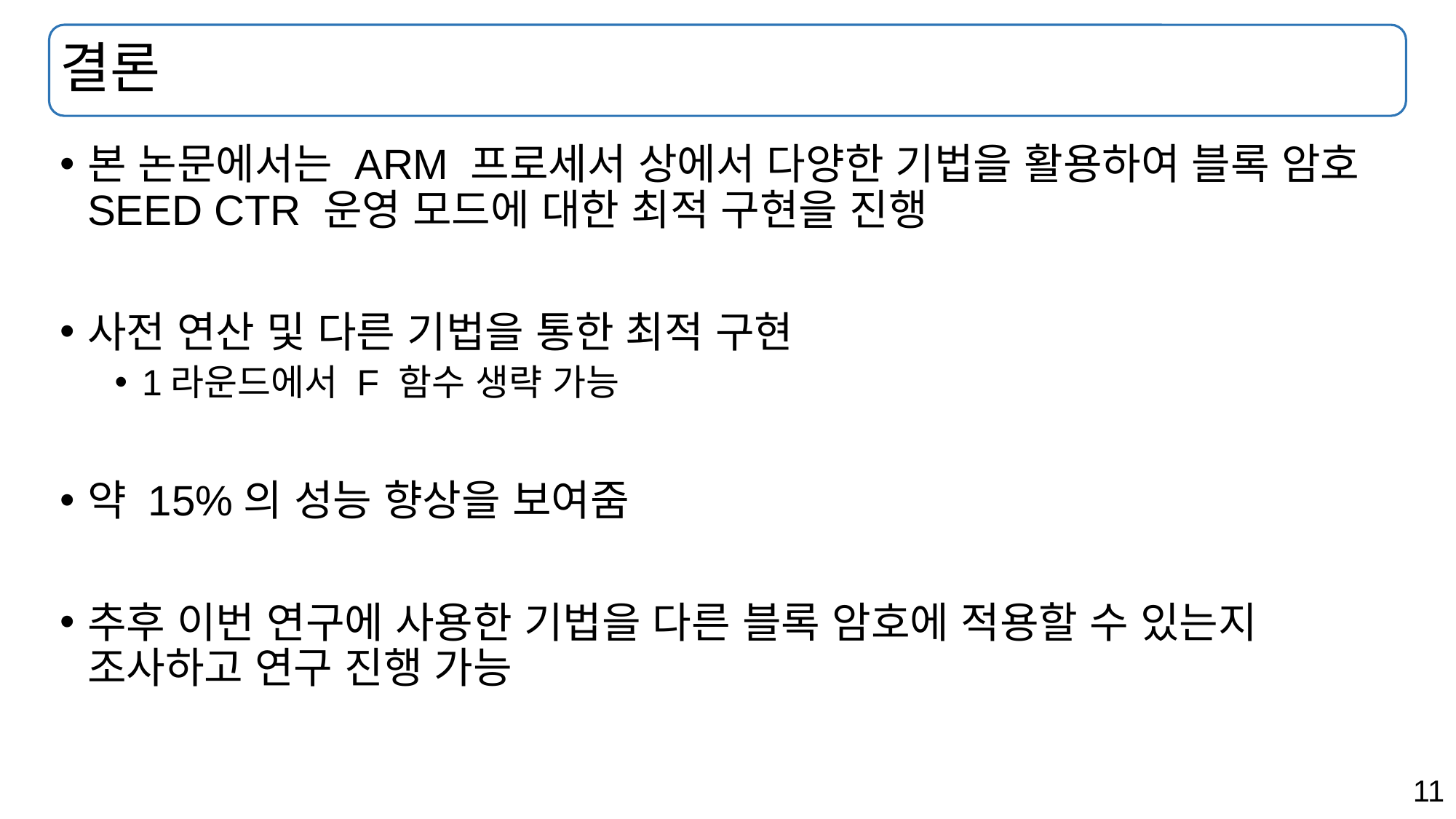

# 결론
본 논문에서는 ARM 프로세서 상에서 다양한 기법을 활용하여 블록 암호 SEED CTR 운영 모드에 대한 최적 구현을 진행

사전 연산 및 다른 기법을 통한 최적 구현
1라운드에서 F 함수 생략 가능

약 15%의 성능 향상을 보여줌

추후 이번 연구에 사용한 기법을 다른 블록 암호에 적용할 수 있는지 조사하고 연구 진행 가능